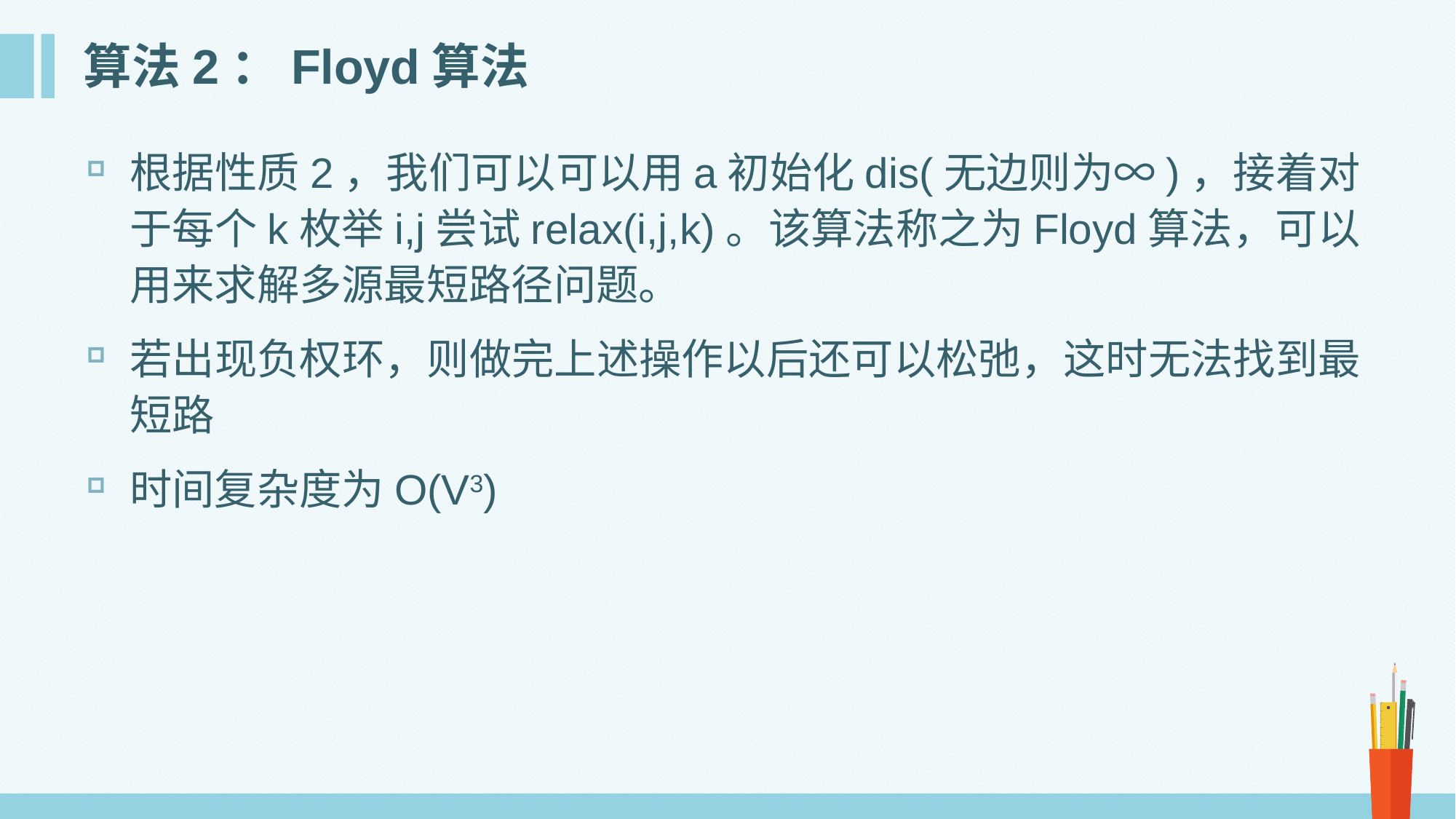

# 算法2：Floyd算法
根据性质2，我们可以可以用a初始化dis(无边则为∞)，接着对于每个k枚举i,j尝试relax(i,j,k)。该算法称之为Floyd算法，可以用来求解多源最短路径问题。
若出现负权环，则做完上述操作以后还可以松弛，这时无法找到最短路
时间复杂度为O(V3)